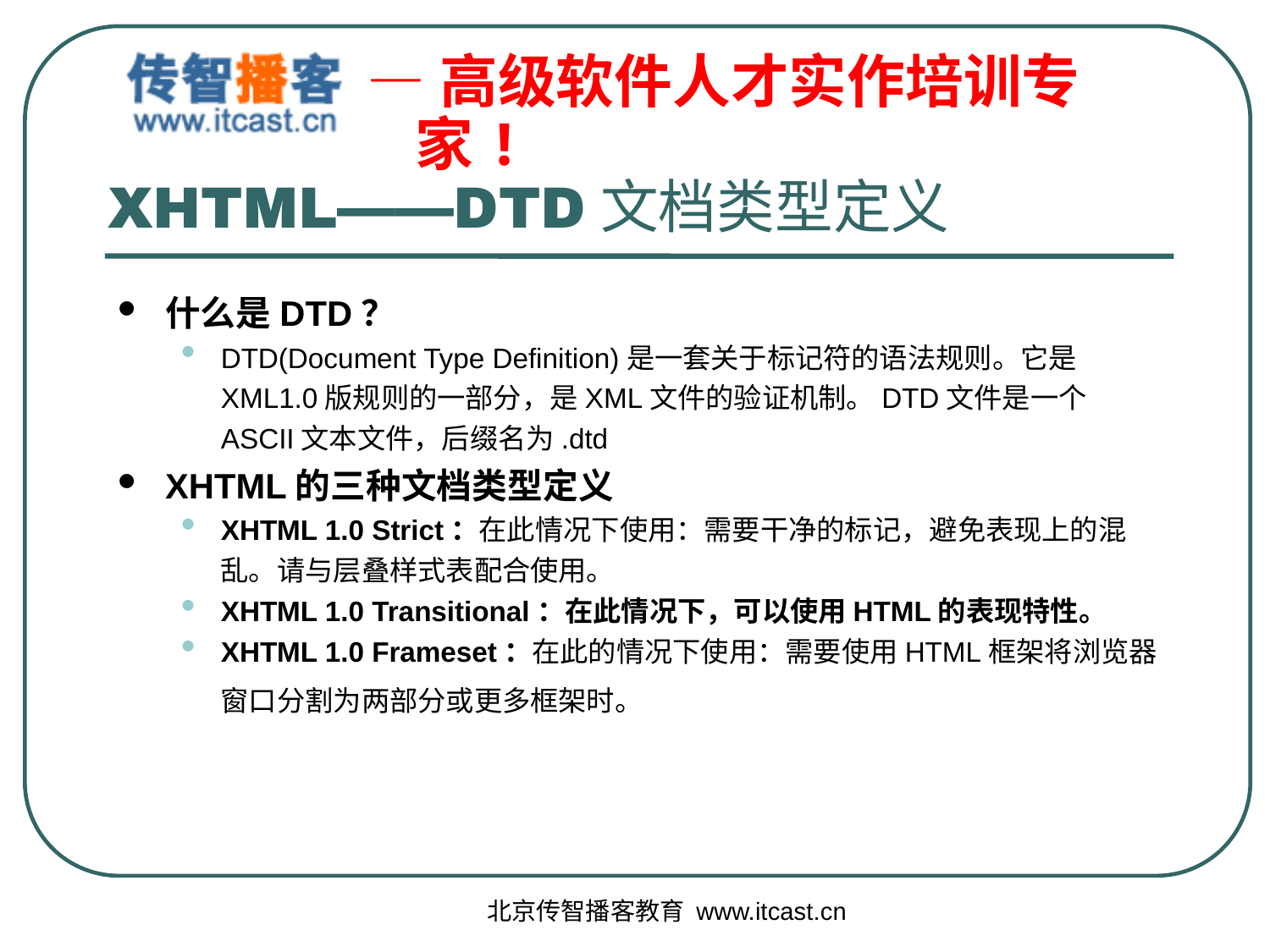

# XHTML——DTD文档类型定义
什么是DTD？
DTD(Document Type Definition)是一套关于标记符的语法规则。它是XML1.0版规则的一部分，是XML文件的验证机制。DTD文件是一个ASCII文本文件，后缀名为.dtd
XHTML的三种文档类型定义
XHTML 1.0 Strict：在此情况下使用：需要干净的标记，避免表现上的混乱。请与层叠样式表配合使用。
XHTML 1.0 Transitional：在此情况下，可以使用HTML的表现特性。
XHTML 1.0 Frameset：在此的情况下使用：需要使用HTML框架将浏览器窗口分割为两部分或更多框架时。